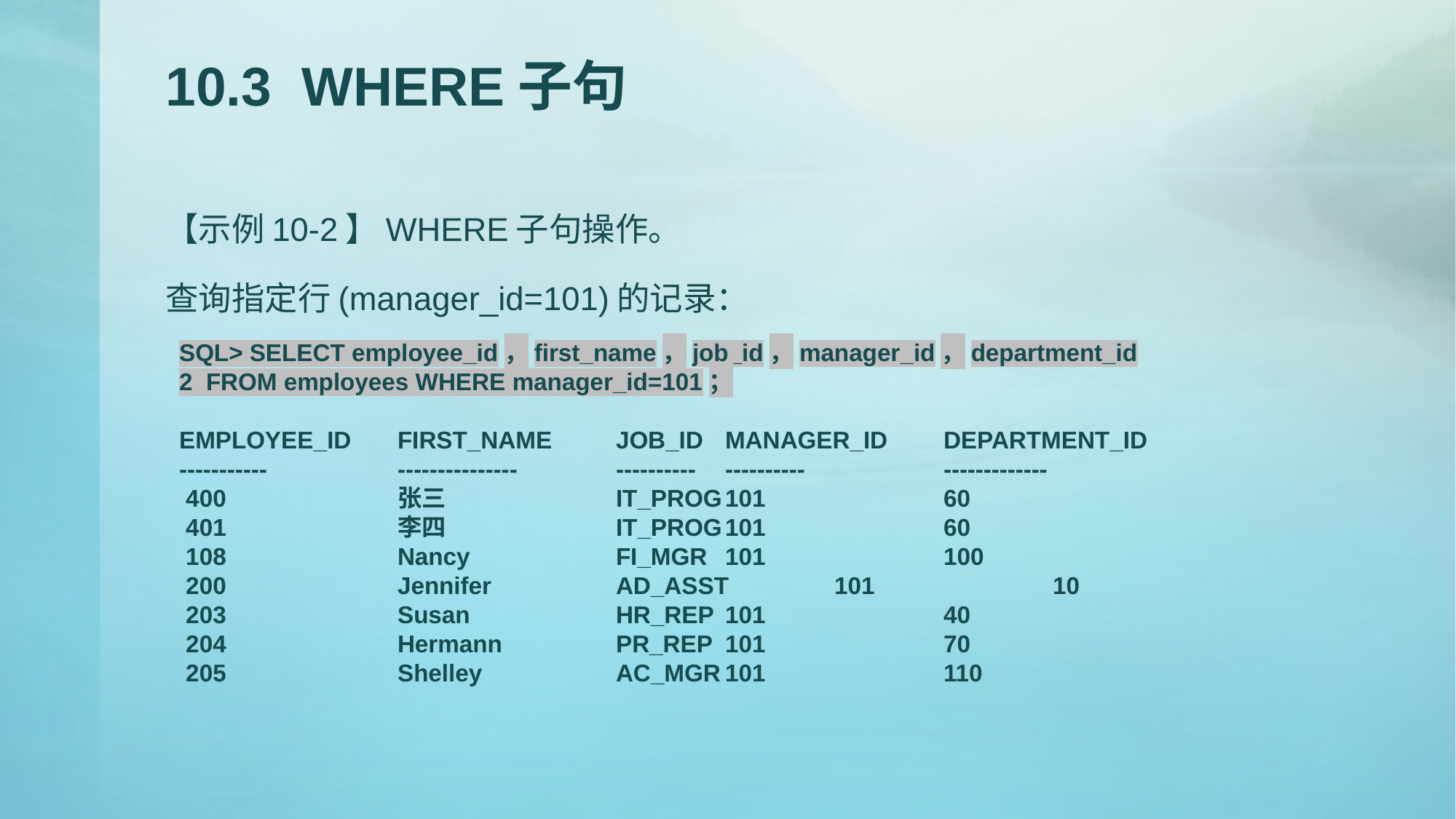

# 10.3  WHERE子句
【示例10-2】WHERE子句操作。
查询指定行(manager_id=101)的记录：
SQL> SELECT employee_id，first_name，job_id，manager_id，department_id
2  FROM employees WHERE manager_id=101；

EMPLOYEE_ID	FIRST_NAME	JOB_ID	MANAGER_ID	DEPARTMENT_ID
-----------		---------------	----------	----------		-------------
 400		张三		IT_PROG	101		60
 401		李四		IT_PROG	101		60
 108		Nancy		FI_MGR	101		100
 200		Jennifer		AD_ASST	101		10
 203		Susan		HR_REP	101		40
 204		Hermann		PR_REP	101		70
 205		Shelley		AC_MGR	101		110